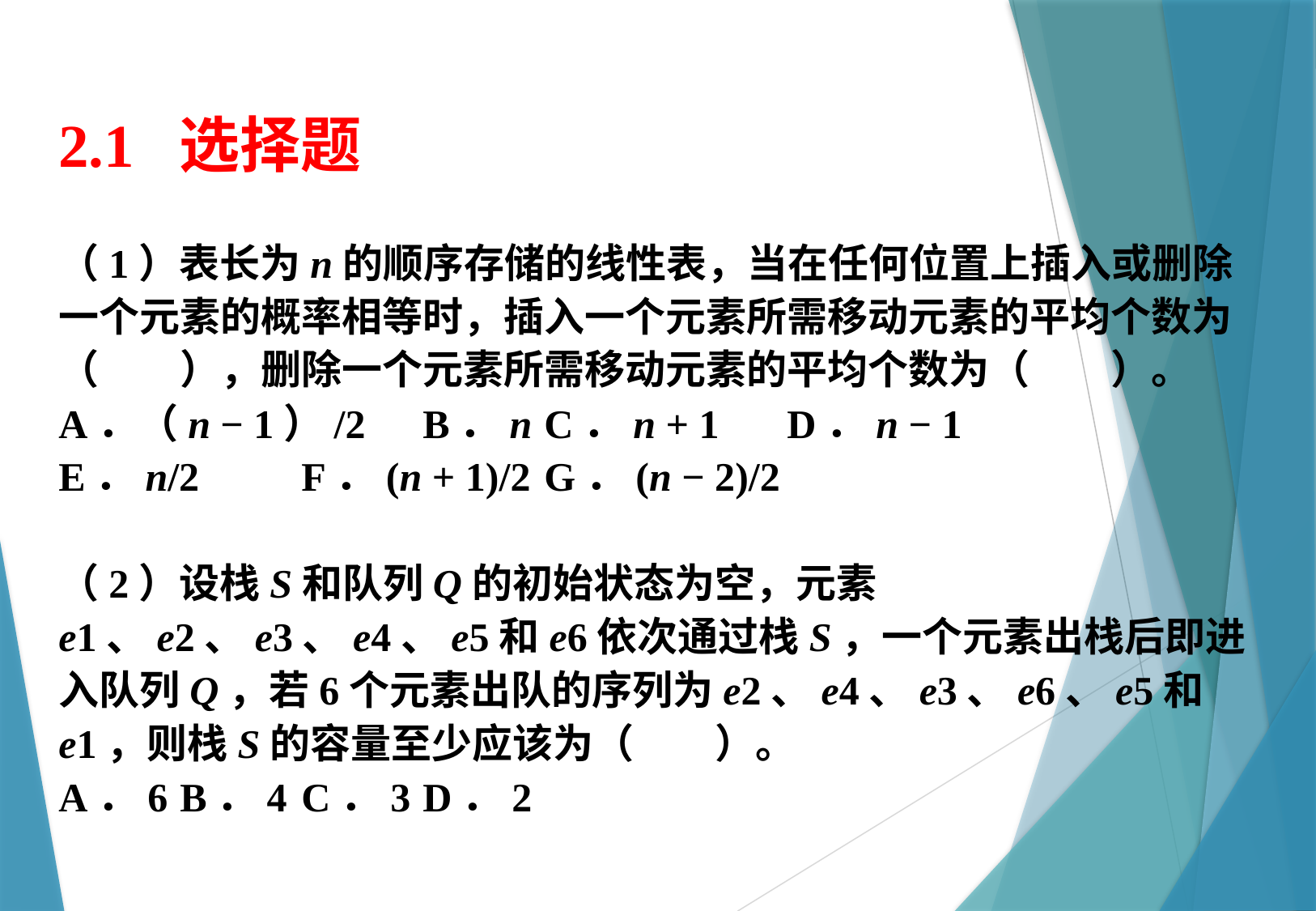

2.1  选择题

（1）表长为n的顺序存储的线性表，当在任何位置上插入或删除一个元素的概率相等时，插入一个元素所需移动元素的平均个数为（　　），删除一个元素所需移动元素的平均个数为（　　）。
A．（n − 1）/2	B．n	C．n + 1	D．n − 1
E．n/2	F．(n + 1)/2	G．(n − 2)/2

（2）设栈S和队列Q的初始状态为空，元素e1、e2、e3、e4、e5和e6依次通过栈S，一个元素出栈后即进入队列Q，若6个元素出队的序列为e2、e4、e3、e6、e5和e1，则栈S的容量至少应该为（　　）。
A．6	B．4	C．3	D．2